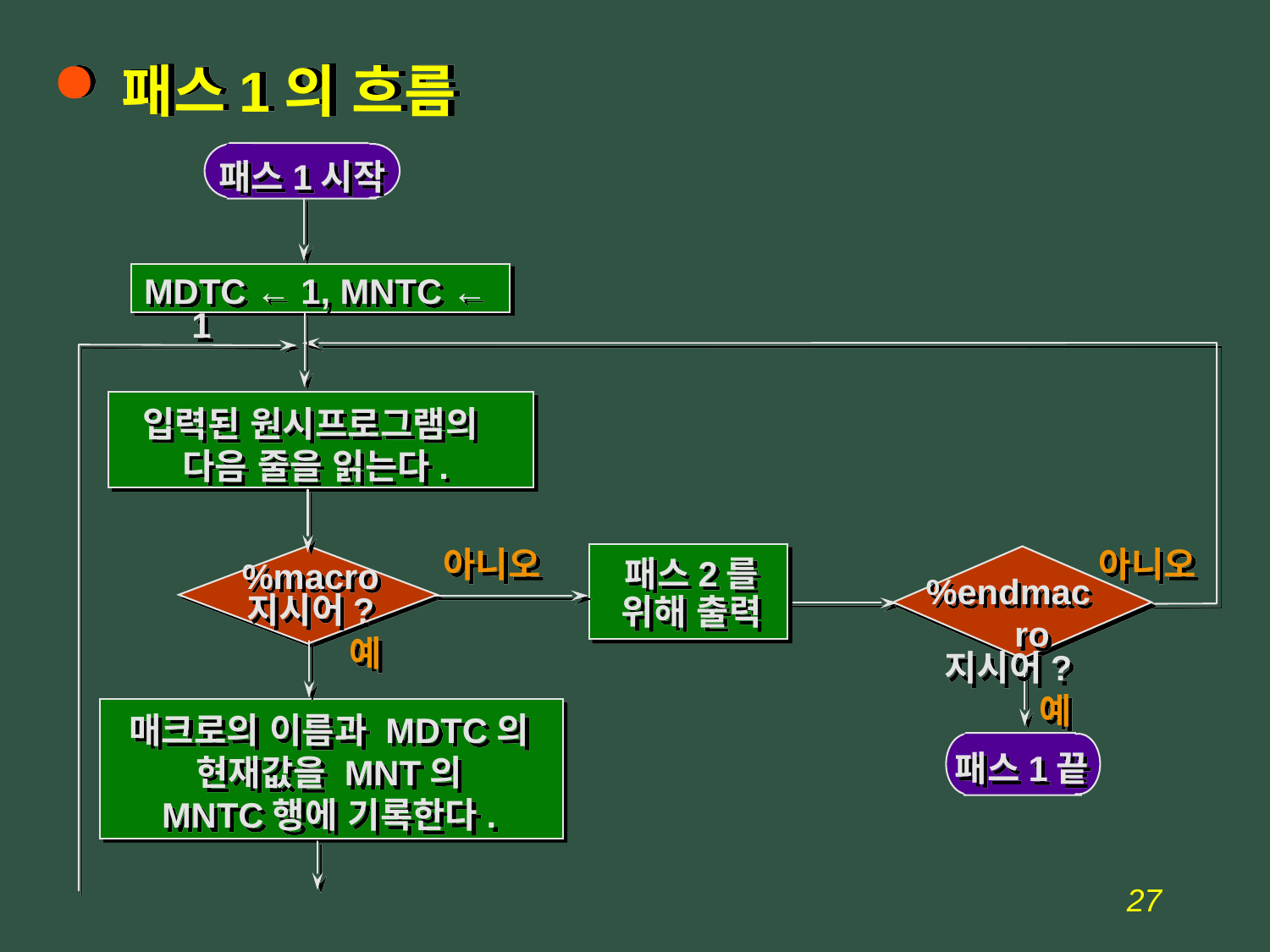

# 패스1의 흐름

패스1시작

MDTC ← 1, MNTC ← 1

입력된 원시프로그램의
다음 줄을 읽는다.

아니오
아니오

패스2를
위해 출력
%macro
지시어?
%endmacro
지시어?

예

예

매크로의 이름과 MDTC의
현재값을 MNT의
MNTC행에 기록한다.

패스1끝

27